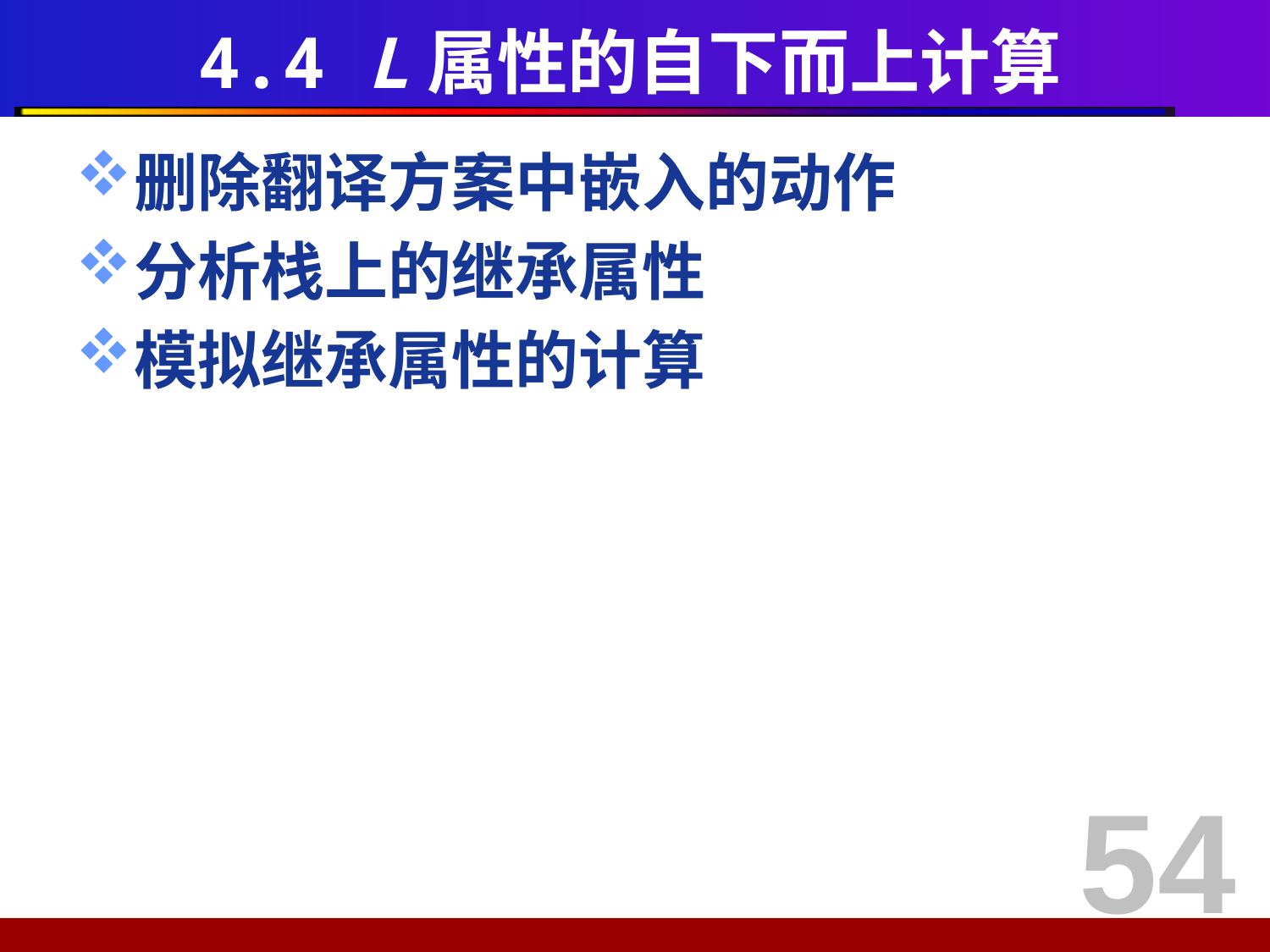

# 4.4 L属性的自下而上计算
删除翻译方案中嵌入的动作
分析栈上的继承属性
模拟继承属性的计算
54